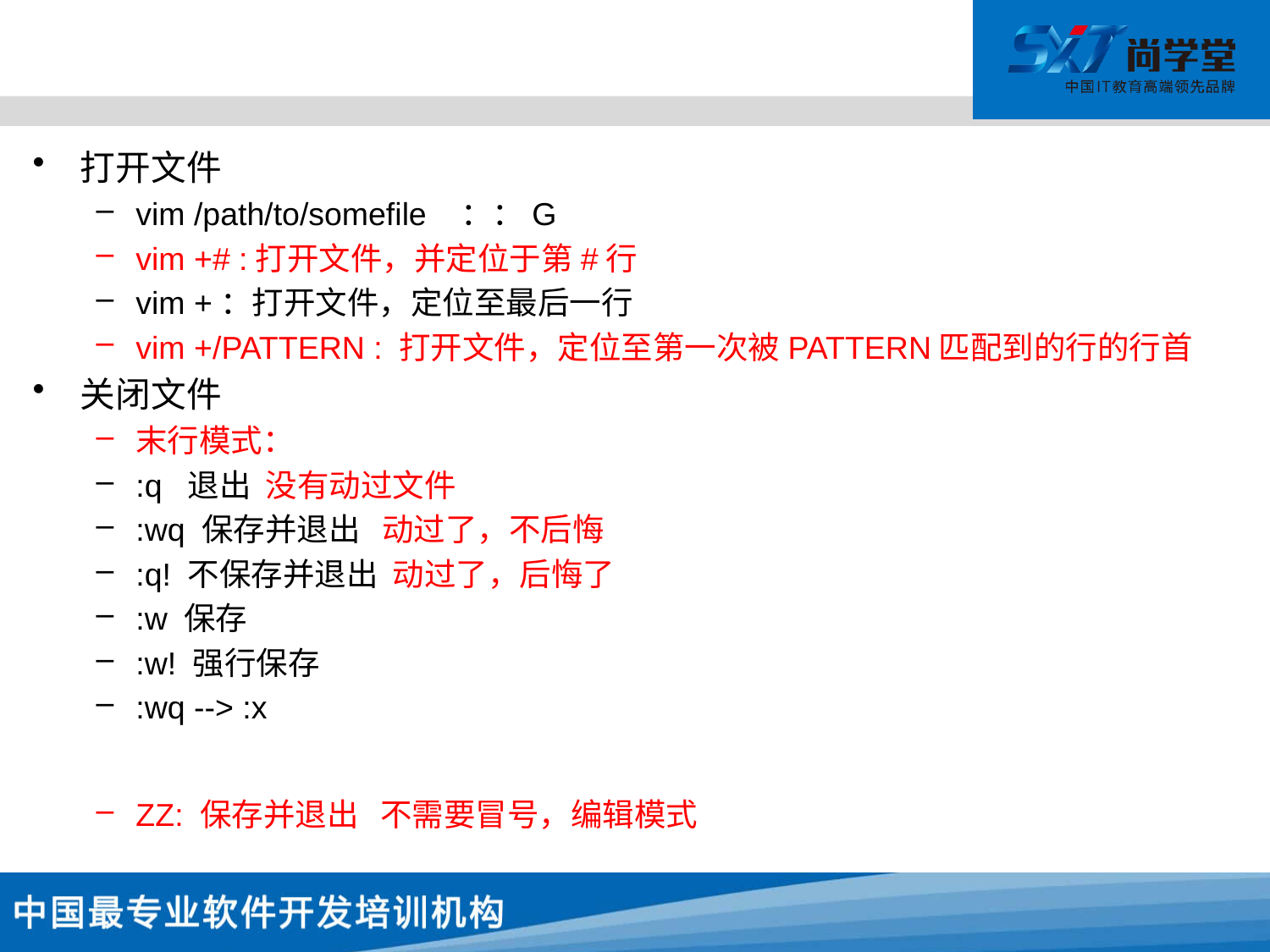

#
打开文件
vim /path/to/somefile   ：：G
vim +# :打开文件，并定位于第#行
vim +：打开文件，定位至最后一行
vim +/PATTERN : 打开文件，定位至第一次被PATTERN匹配到的行的行首
关闭文件
末行模式：
:q  退出  没有动过文件
:wq 保存并退出   动过了，不后悔
:q! 不保存并退出  动过了，后悔了
:w 保存
:w! 强行保存
:wq --> :x

ZZ: 保存并退出   不需要冒号，编辑模式